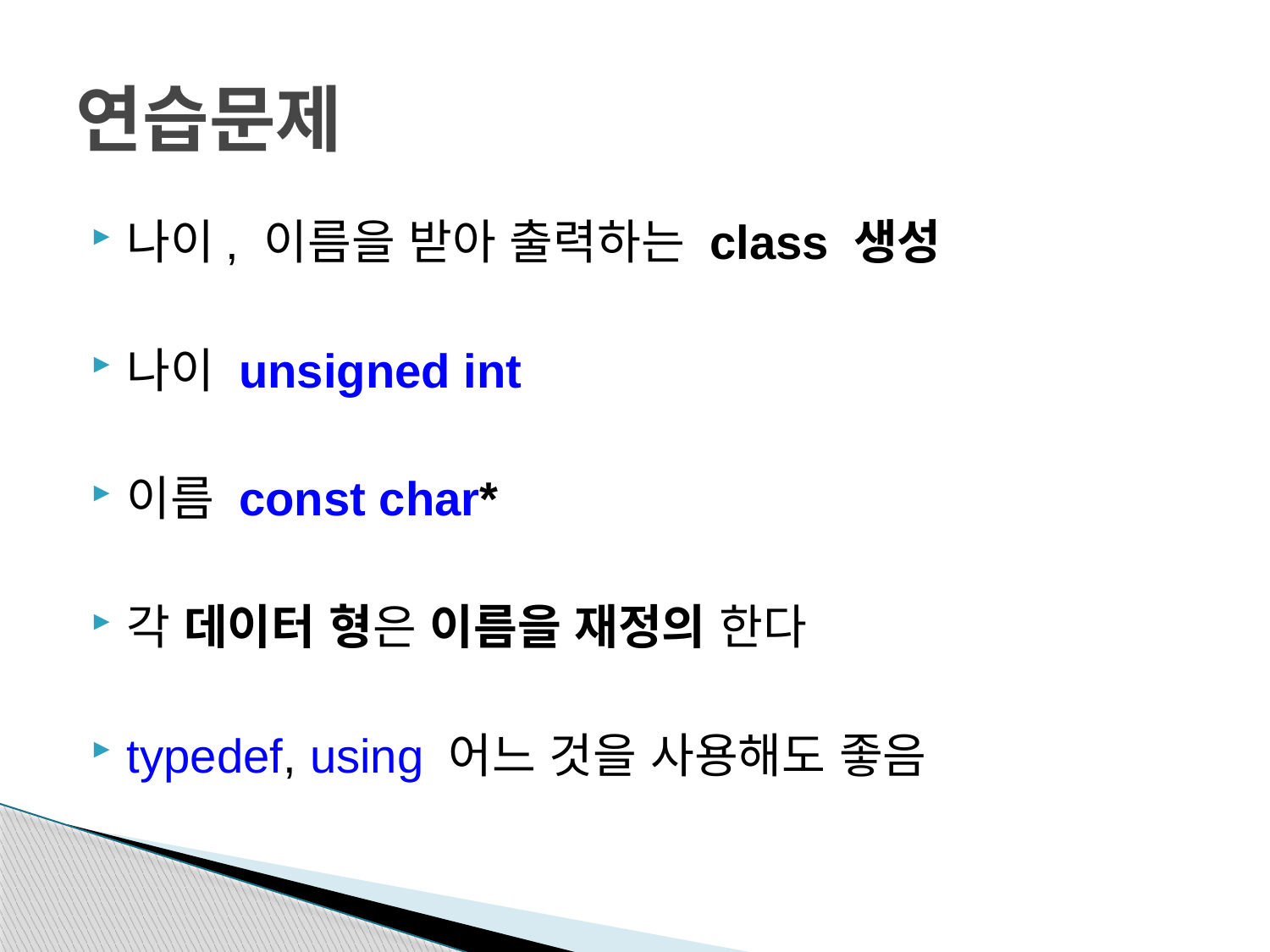

# 연습문제
나이, 이름을 받아 출력하는 class 생성

나이 unsigned int

이름 const char*

각 데이터 형은 이름을 재정의 한다

typedef, using 어느 것을 사용해도 좋음